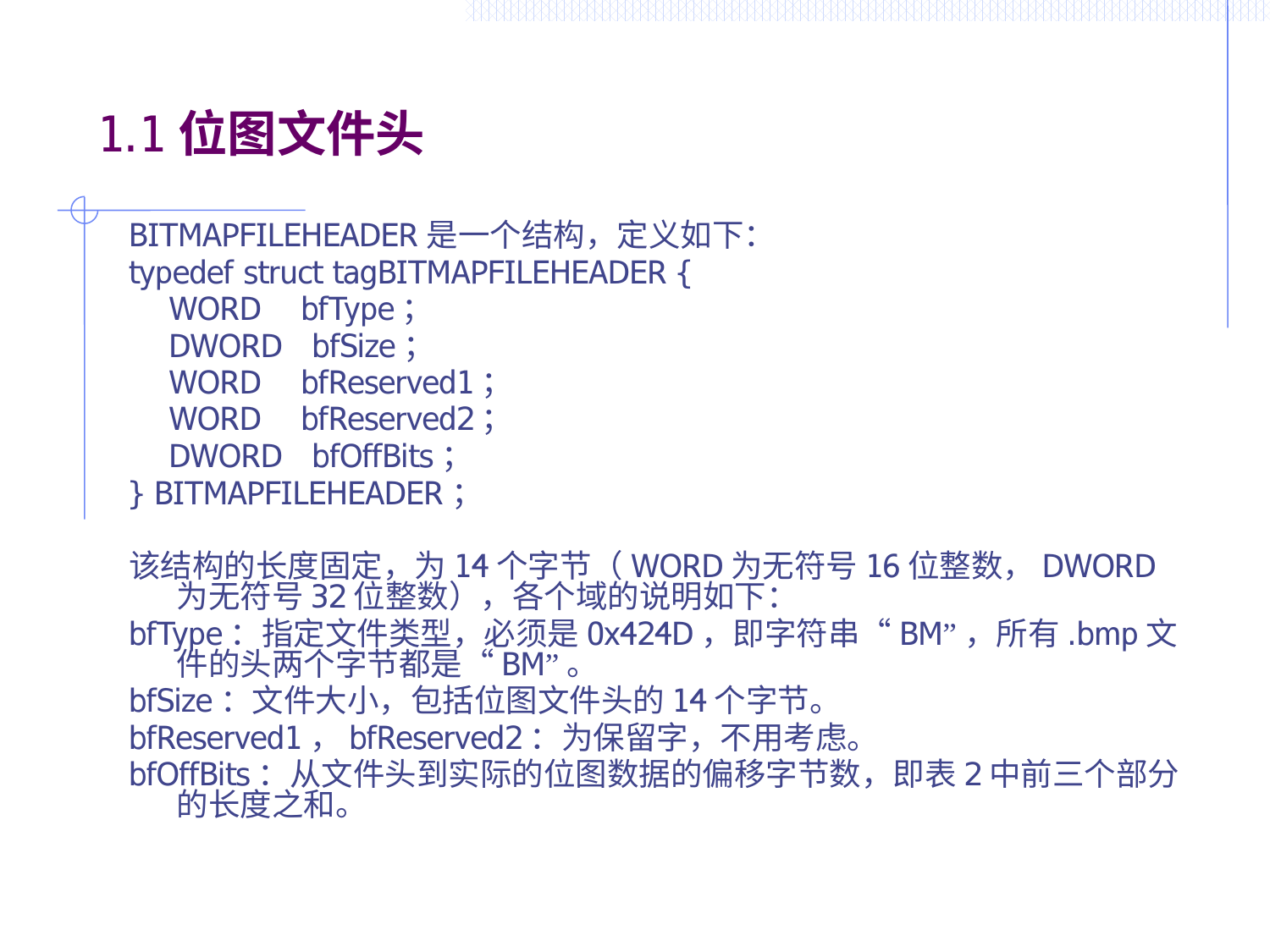

# 1.1位图文件头
BITMAPFILEHEADER是一个结构，定义如下：
typedef struct tagBITMAPFILEHEADER {
    WORD    bfType；
    DWORD   bfSize；
    WORD    bfReserved1；
    WORD    bfReserved2；
    DWORD   bfOffBits；
} BITMAPFILEHEADER；

该结构的长度固定，为14个字节（WORD为无符号16位整数，DWORD为无符号32位整数），各个域的说明如下：
bfType：指定文件类型，必须是0x424D，即字符串“BM”，所有.bmp文件的头两个字节都是“BM”。
bfSize：文件大小，包括位图文件头的14个字节。
bfReserved1，bfReserved2：为保留字，不用考虑。
bfOffBits：从文件头到实际的位图数据的偏移字节数，即表2中前三个部分的长度之和。